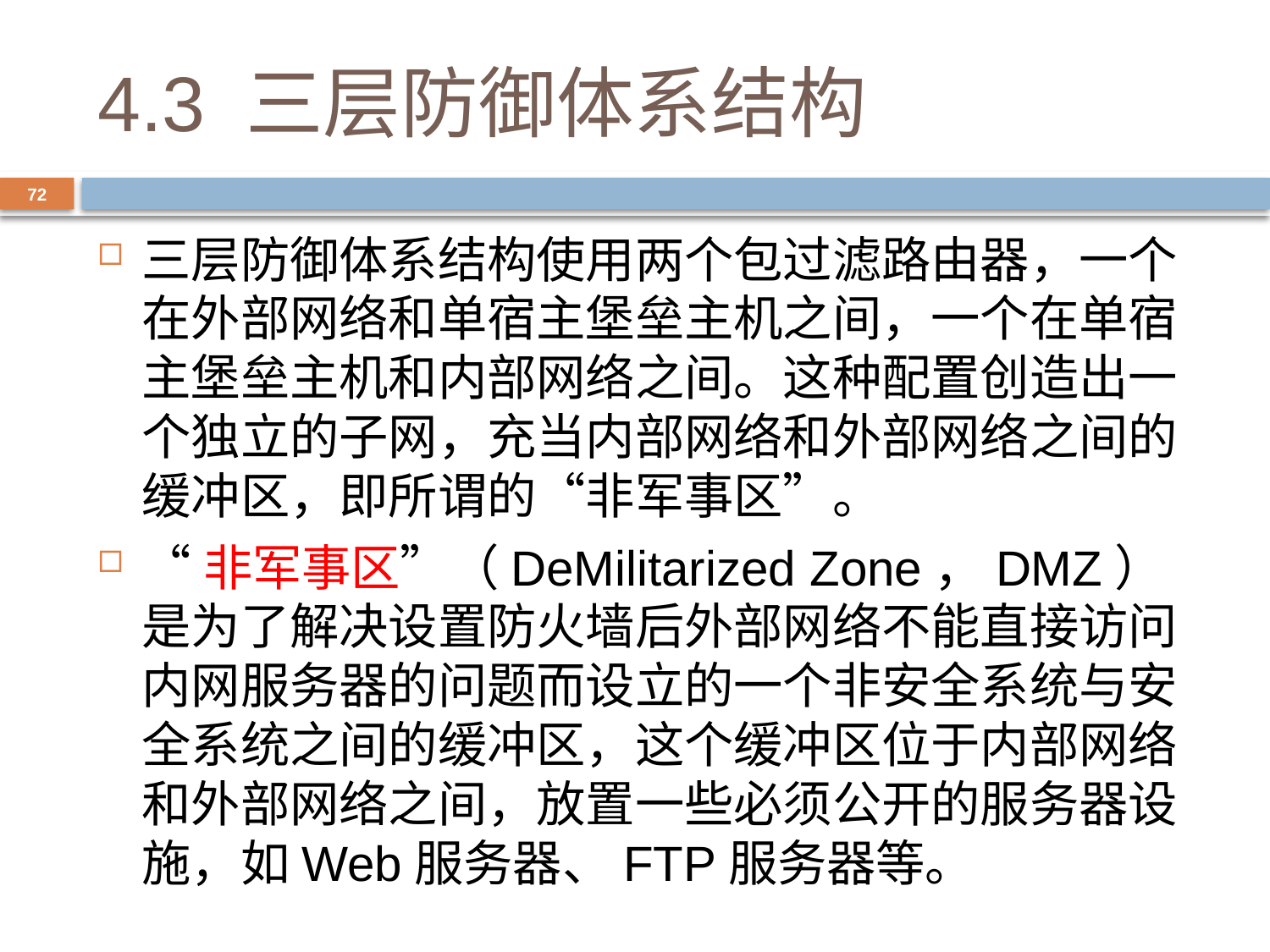

# 4.3 三层防御体系结构
72
三层防御体系结构使用两个包过滤路由器，一个在外部网络和单宿主堡垒主机之间，一个在单宿主堡垒主机和内部网络之间。这种配置创造出一个独立的子网，充当内部网络和外部网络之间的缓冲区，即所谓的“非军事区”。
“非军事区”（DeMilitarized Zone，DMZ）是为了解决设置防火墙后外部网络不能直接访问内网服务器的问题而设立的一个非安全系统与安全系统之间的缓冲区，这个缓冲区位于内部网络和外部网络之间，放置一些必须公开的服务器设施，如Web服务器、FTP服务器等。